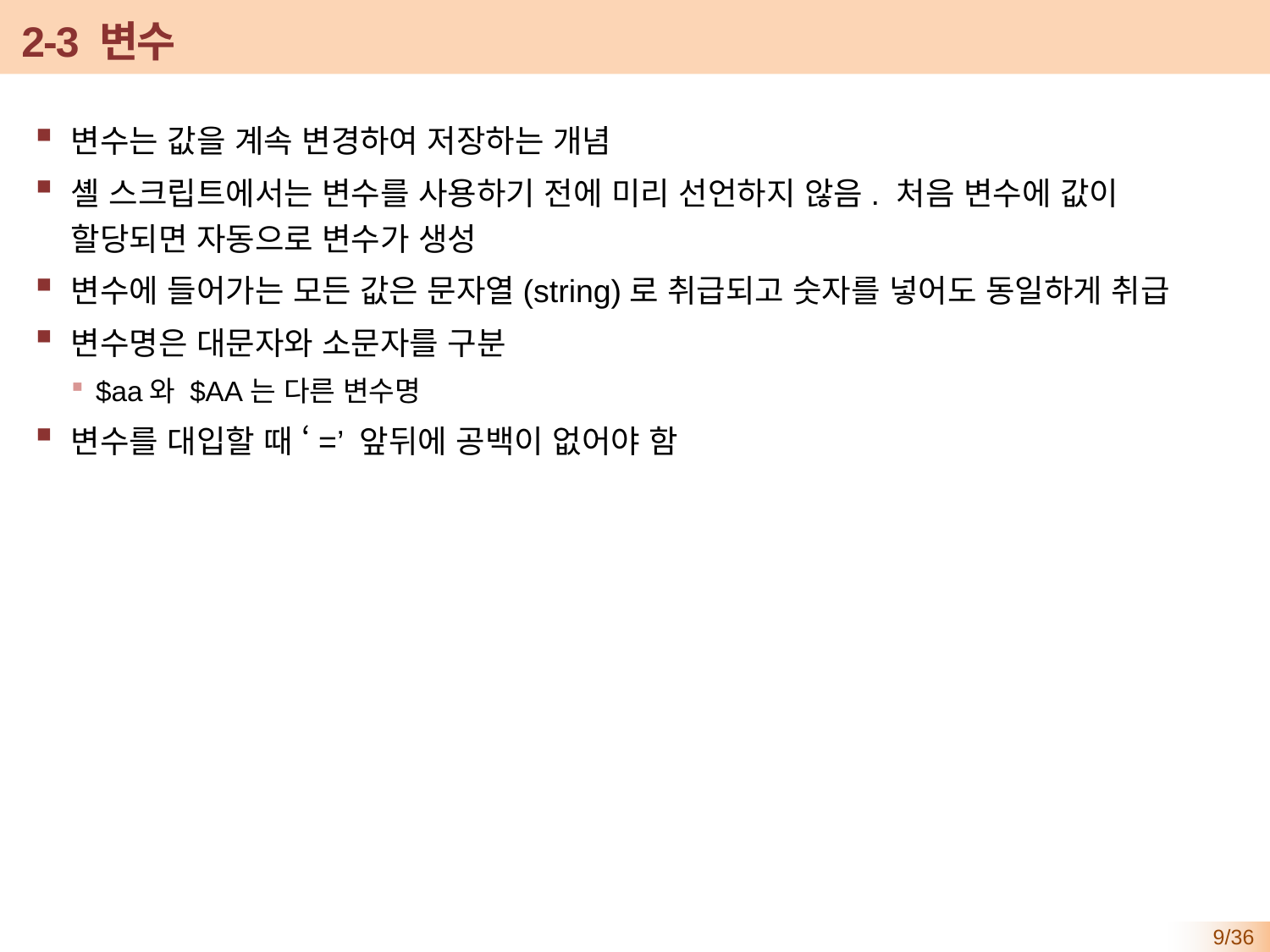

# 2-3 변수
변수는 값을 계속 변경하여 저장하는 개념
셸 스크립트에서는 변수를 사용하기 전에 미리 선언하지 않음. 처음 변수에 값이 할당되면 자동으로 변수가 생성
변수에 들어가는 모든 값은 문자열(string)로 취급되고 숫자를 넣어도 동일하게 취급
변수명은 대문자와 소문자를 구분
$aa와 $AA는 다른 변수명
변수를 대입할 때 ‘=’ 앞뒤에 공백이 없어야 함